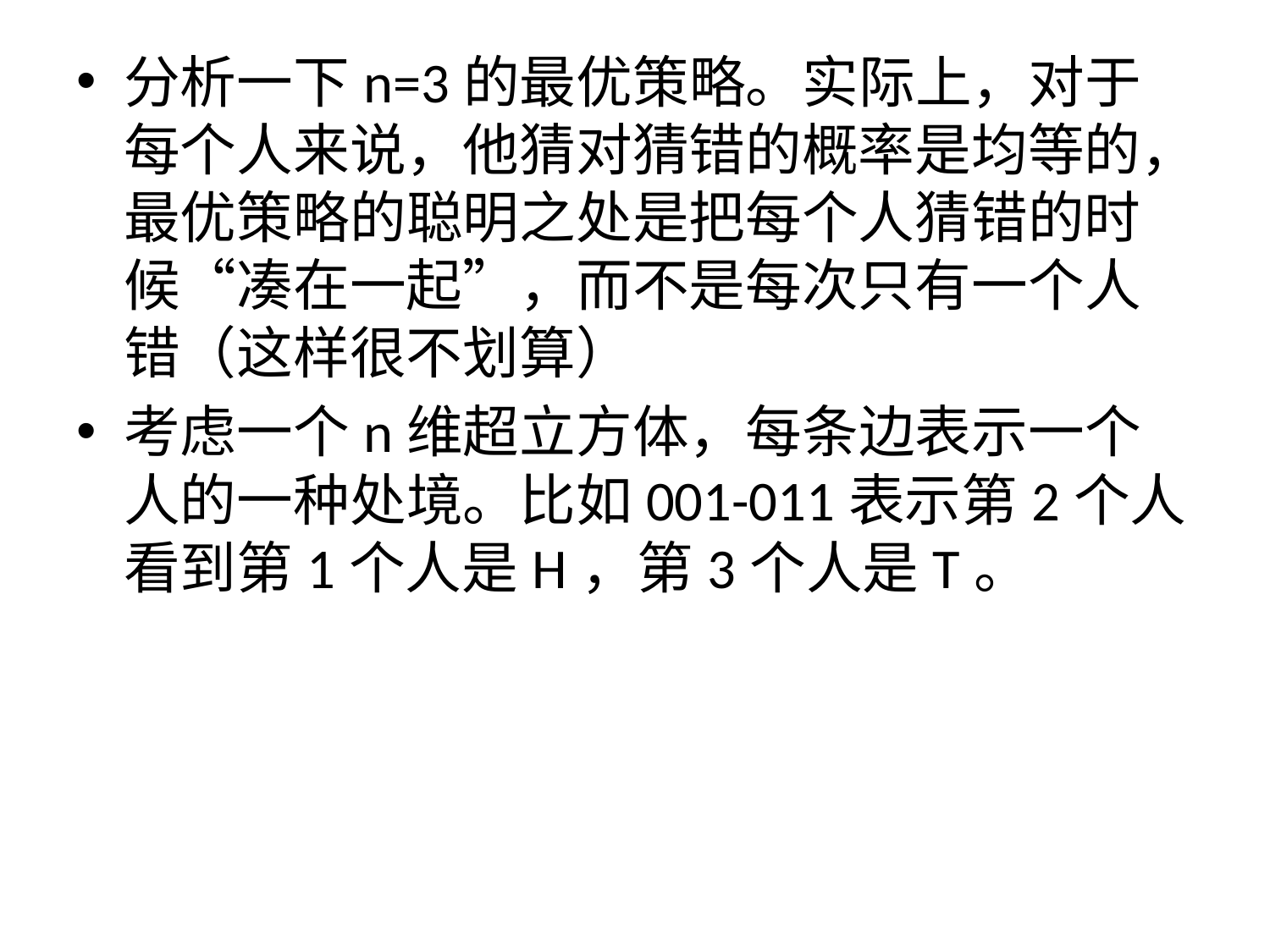

分析一下n=3的最优策略。实际上，对于每个人来说，他猜对猜错的概率是均等的，最优策略的聪明之处是把每个人猜错的时候“凑在一起”，而不是每次只有一个人错（这样很不划算）
考虑一个n维超立方体，每条边表示一个人的一种处境。比如001-011表示第2个人看到第1个人是H，第3个人是T。